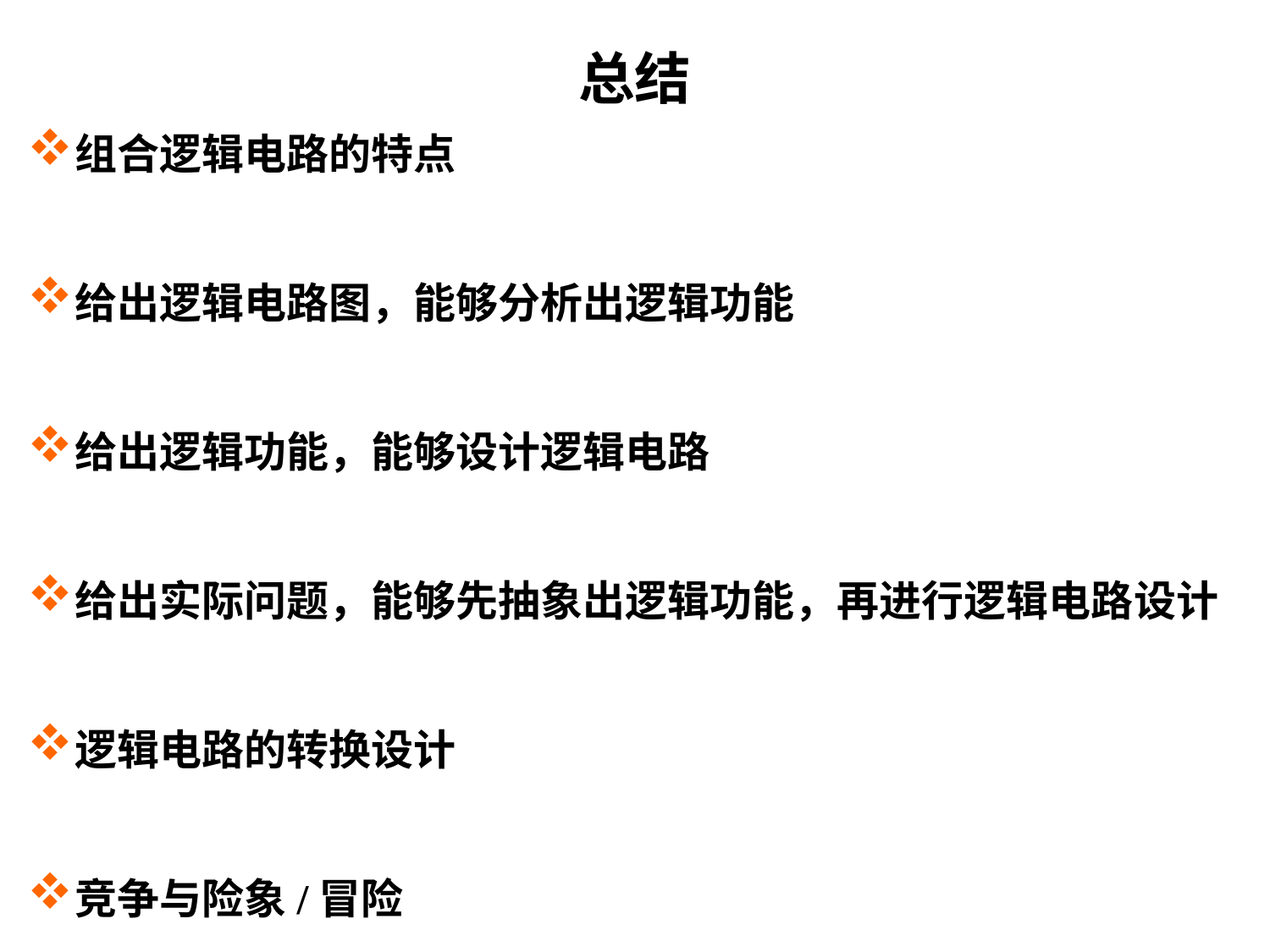

# 总结
组合逻辑电路的特点

给出逻辑电路图，能够分析出逻辑功能

给出逻辑功能，能够设计逻辑电路

给出实际问题，能够先抽象出逻辑功能，再进行逻辑电路设计

逻辑电路的转换设计

竞争与险象/冒险